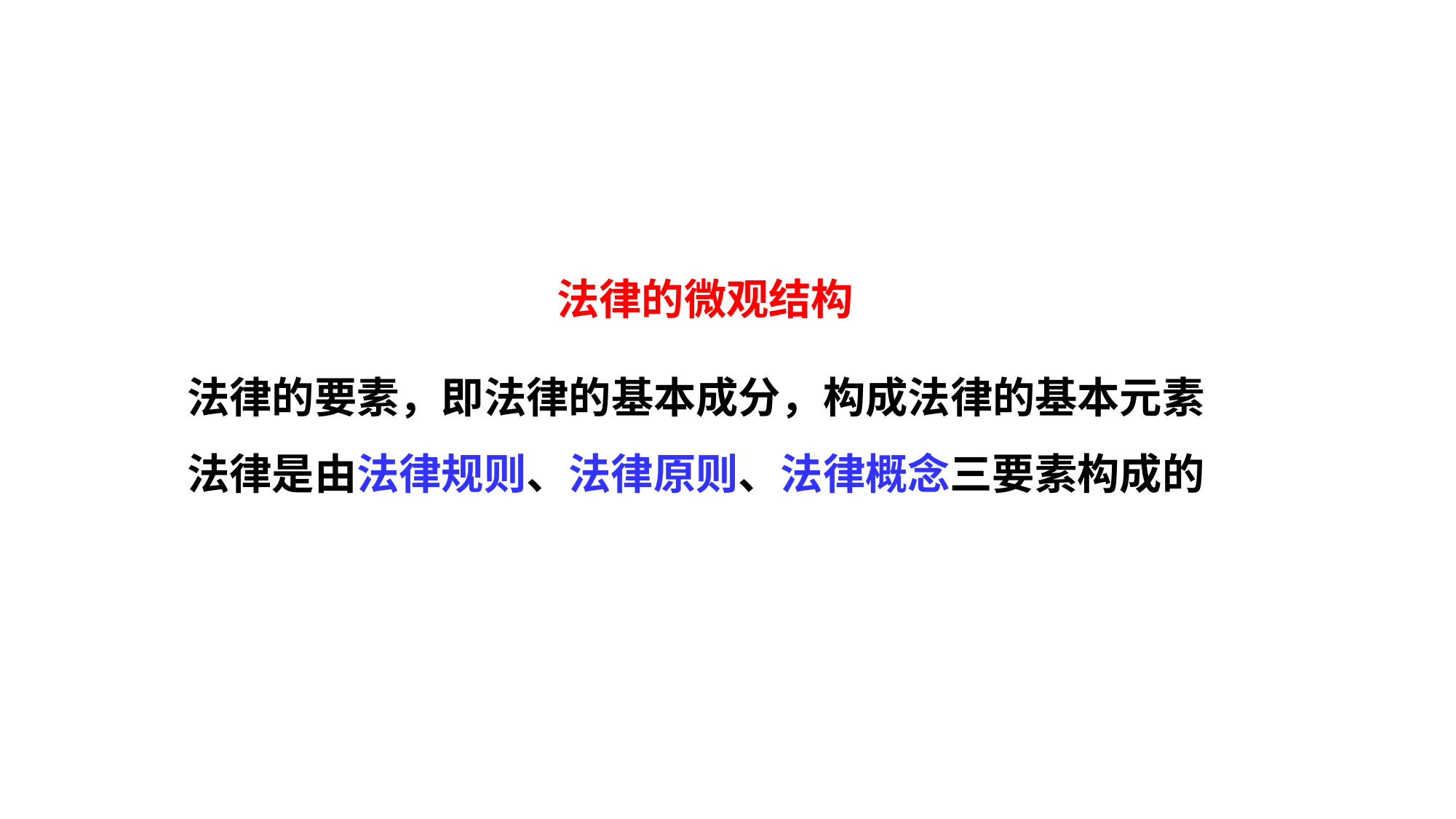

法律的微观结构

法律的要素，即法律的基本成分，构成法律的基本元素
法律是由法律规则、法律原则、法律概念三要素构成的